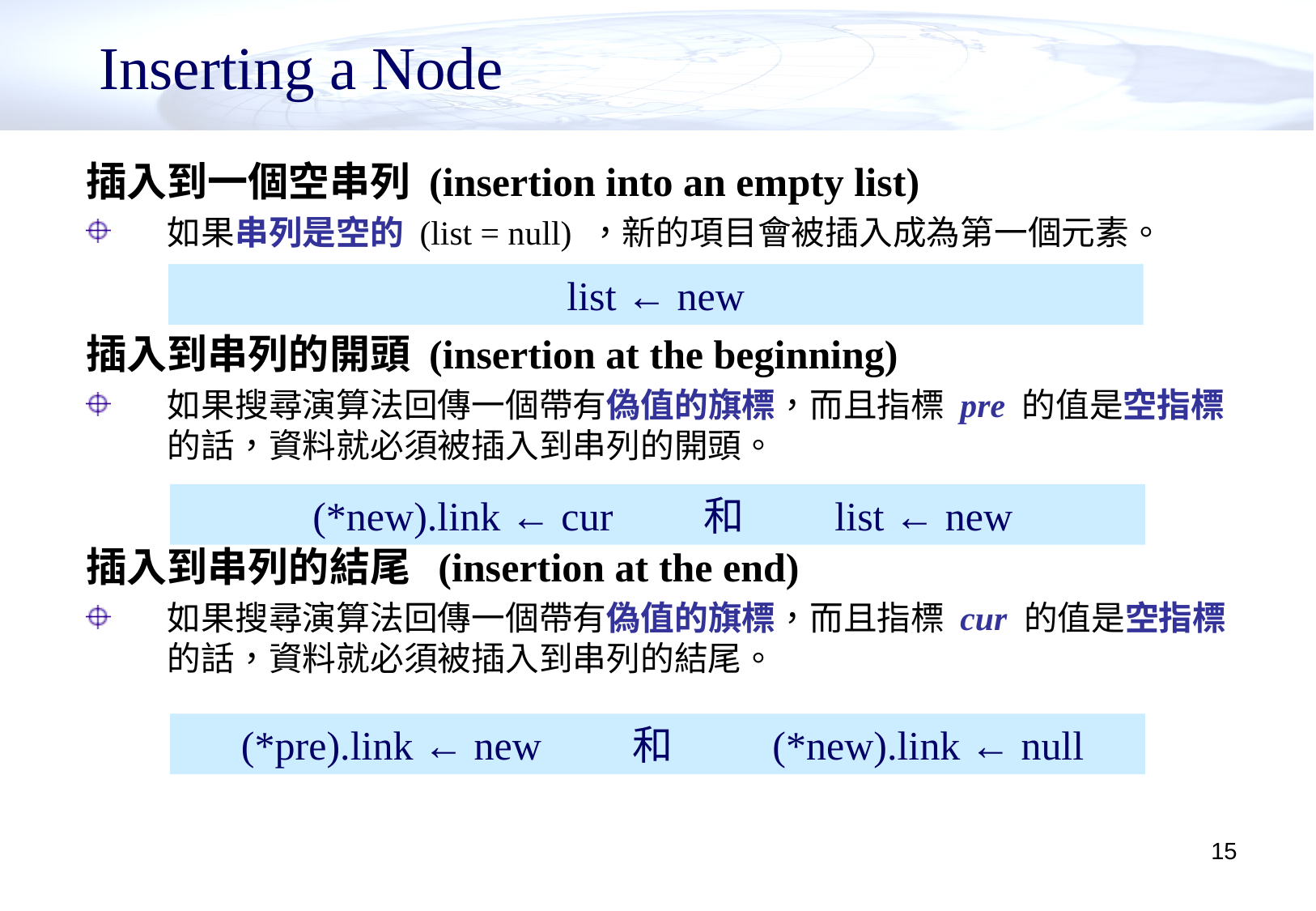

Inserting a Node
插入到一個空串列 (insertion into an empty list)
如果串列是空的 (list = null) ，新的項目會被插入成為第一個元素。

插入到串列的開頭 (insertion at the beginning)
如果搜尋演算法回傳一個帶有偽值的旗標，而且指標 pre 的值是空指標的話，資料就必須被插入到串列的開頭。

插入到串列的結尾  (insertion at the end)
如果搜尋演算法回傳一個帶有偽值的旗標，而且指標 cur 的值是空指標的話，資料就必須被插入到串列的結尾。
list ← new
 (*new).link ← cur　　和　　list ← new
 (*pre).link ← new　　和　　 (*new).link ← null
15